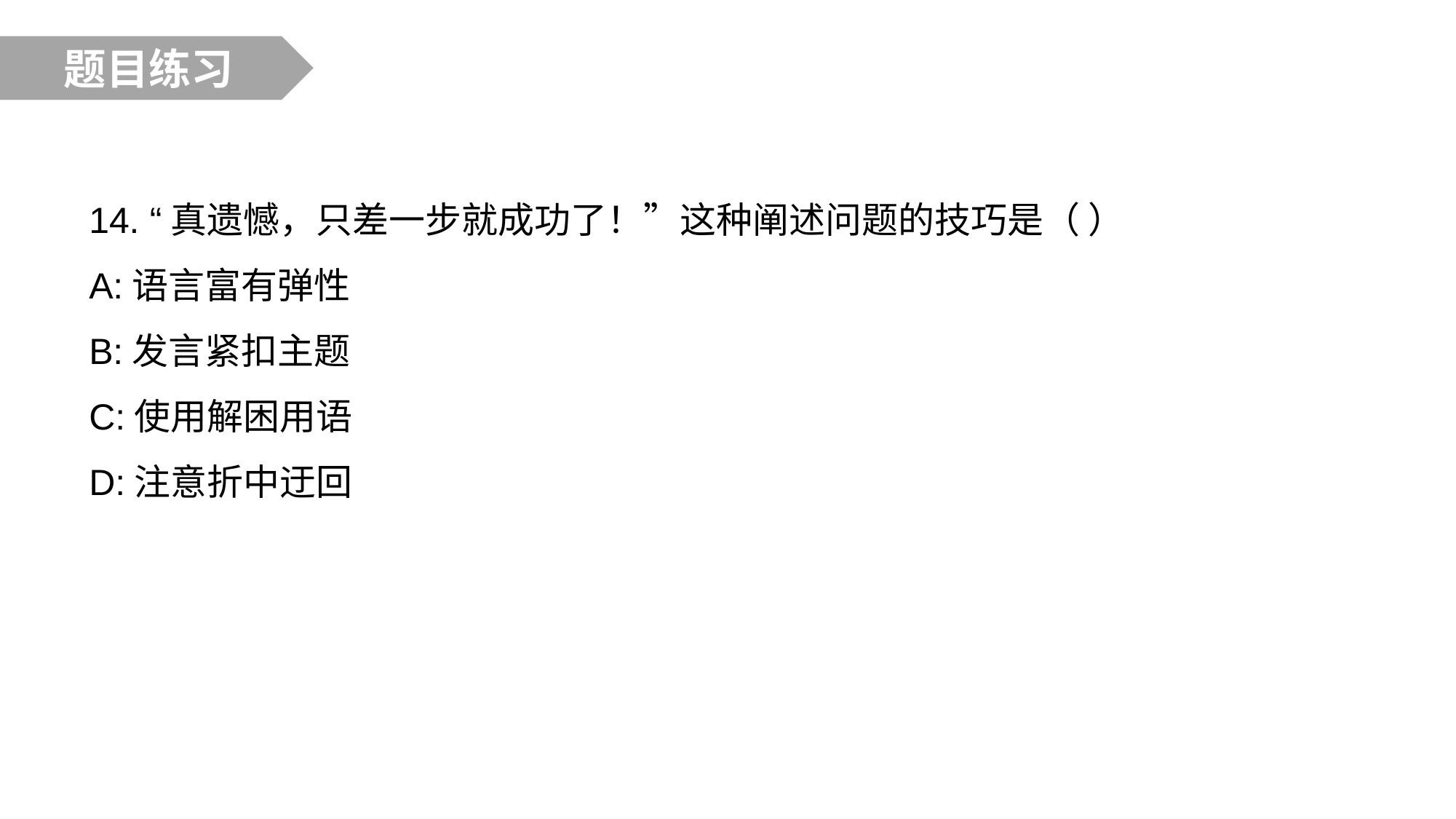

题目练习
14. “真遗憾，只差一步就成功了！”这种阐述问题的技巧是（ ）
A:语言富有弹性
B:发言紧扣主题
C:使用解困用语
D:注意折中迂回